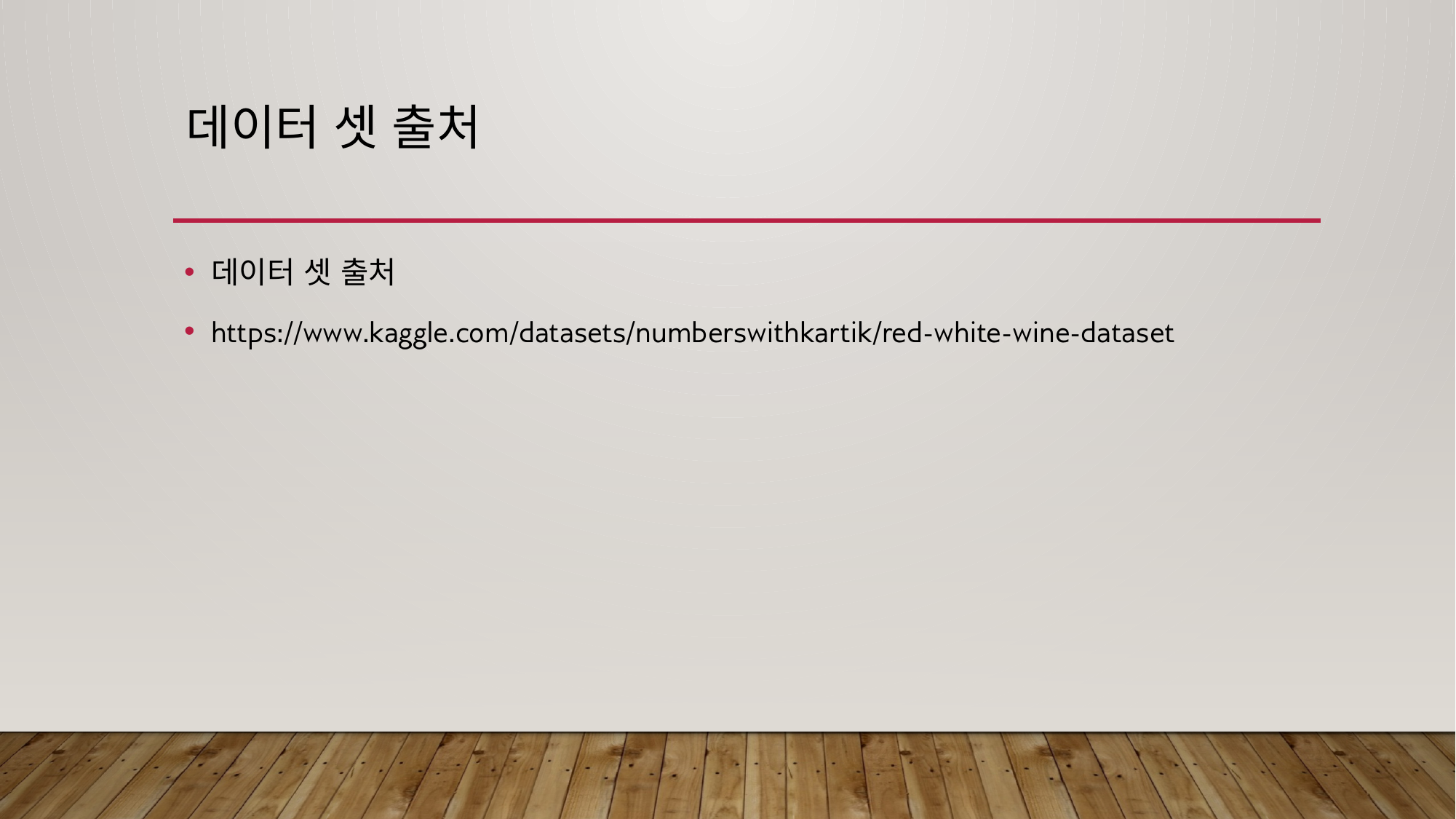

# 데이터 셋 출처
데이터 셋 출처
https://www.kaggle.com/datasets/numberswithkartik/red-white-wine-dataset